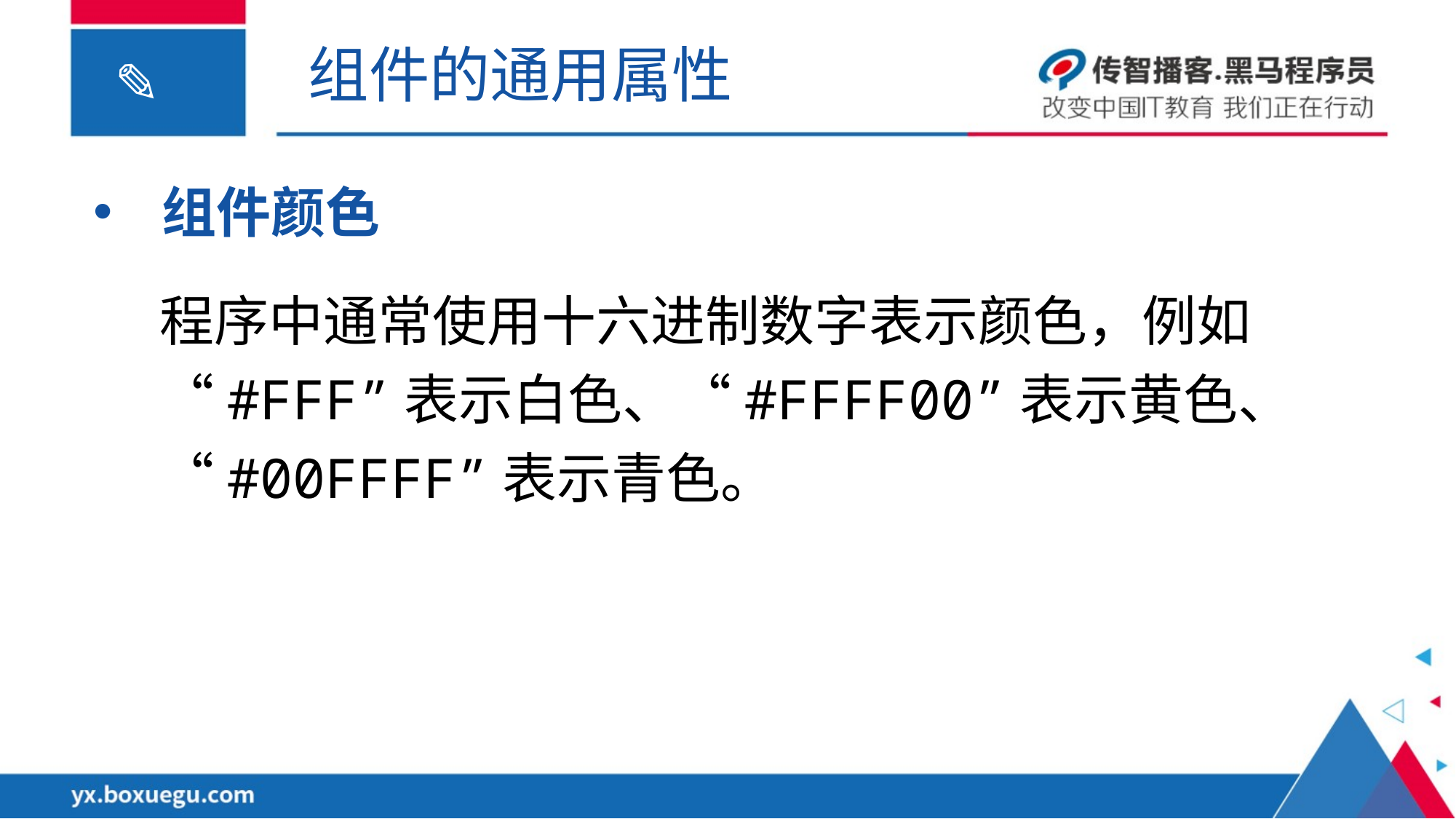

组件的通用属性
组件颜色
程序中通常使用十六进制数字表示颜色，例如“#FFF”表示白色、“#FFFF00”表示黄色、“#00FFFF”表示青色。